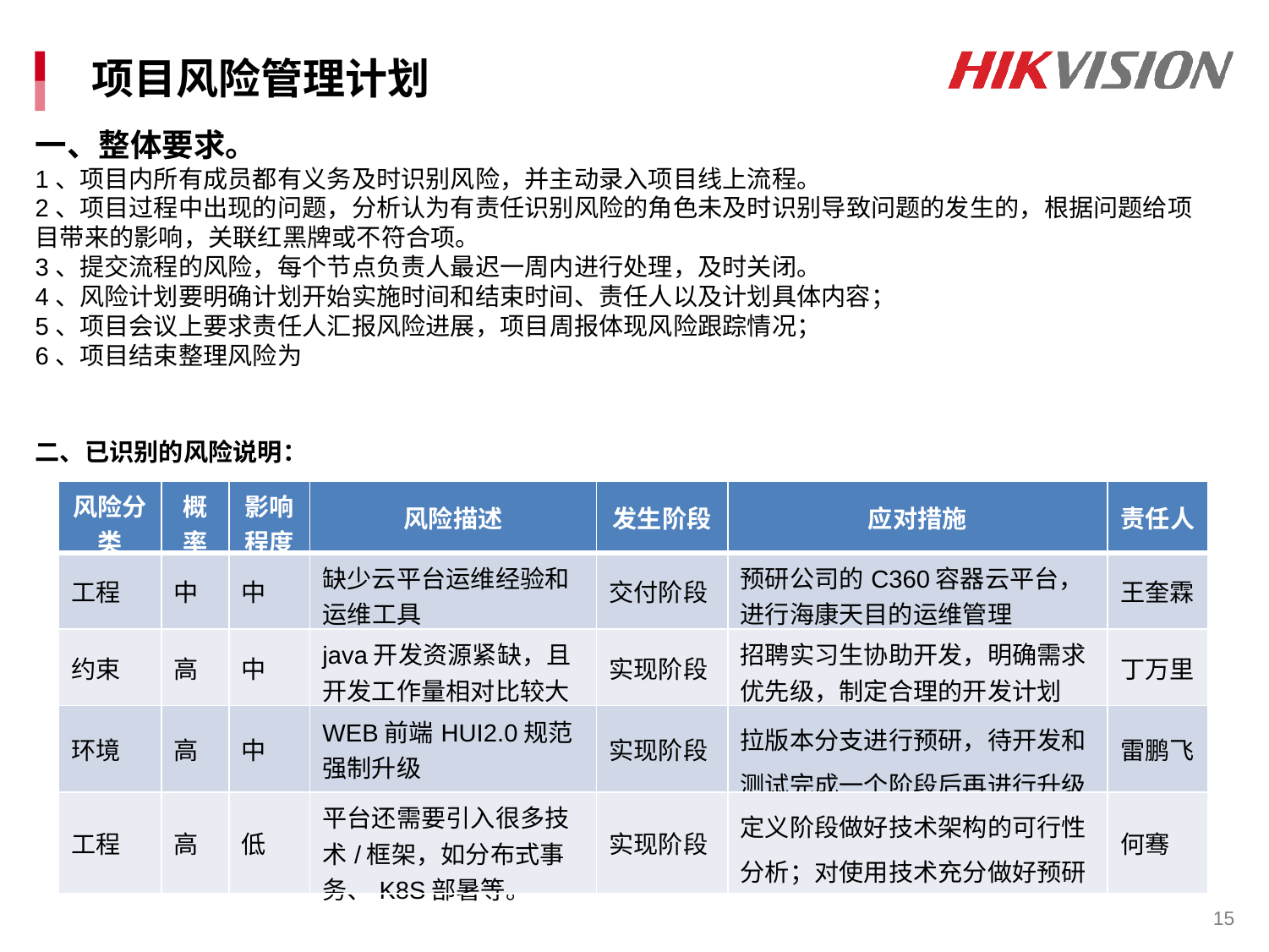

# 项目风险管理计划
一、整体要求。
1、项目内所有成员都有义务及时识别风险，并主动录入项目线上流程。
2、项目过程中出现的问题，分析认为有责任识别风险的角色未及时识别导致问题的发生的，根据问题给项目带来的影响，关联红黑牌或不符合项。
3、提交流程的风险，每个节点负责人最迟一周内进行处理，及时关闭。
4、风险计划要明确计划开始实施时间和结束时间、责任人以及计划具体内容；
5、项目会议上要求责任人汇报风险进展，项目周报体现风险跟踪情况；
6、项目结束整理风险为
二、已识别的风险说明：
| 风险分类 | 概率 | 影响程度 | 风险描述 | 发生阶段 | 应对措施 | 责任人 |
| --- | --- | --- | --- | --- | --- | --- |
| 工程 | 中 | 中 | 缺少云平台运维经验和运维工具 | 交付阶段 | 预研公司的C360容器云平台，进行海康天目的运维管理 | 王奎霖 |
| 约束 | 高 | 中 | java开发资源紧缺，且开发工作量相对比较大 | 实现阶段 | 招聘实习生协助开发，明确需求优先级，制定合理的开发计划 | 丁万里 |
| 环境 | 高 | 中 | WEB前端HUI2.0规范强制升级 | 实现阶段 | 拉版本分支进行预研，待开发和测试完成一个阶段后再进行升级 | 雷鹏飞 |
| 工程 | 高 | 低 | 平台还需要引入很多技术/框架，如分布式事务、K8S部暑等。 | 实现阶段 | 定义阶段做好技术架构的可行性分析；对使用技术充分做好预研 | 何骞 |